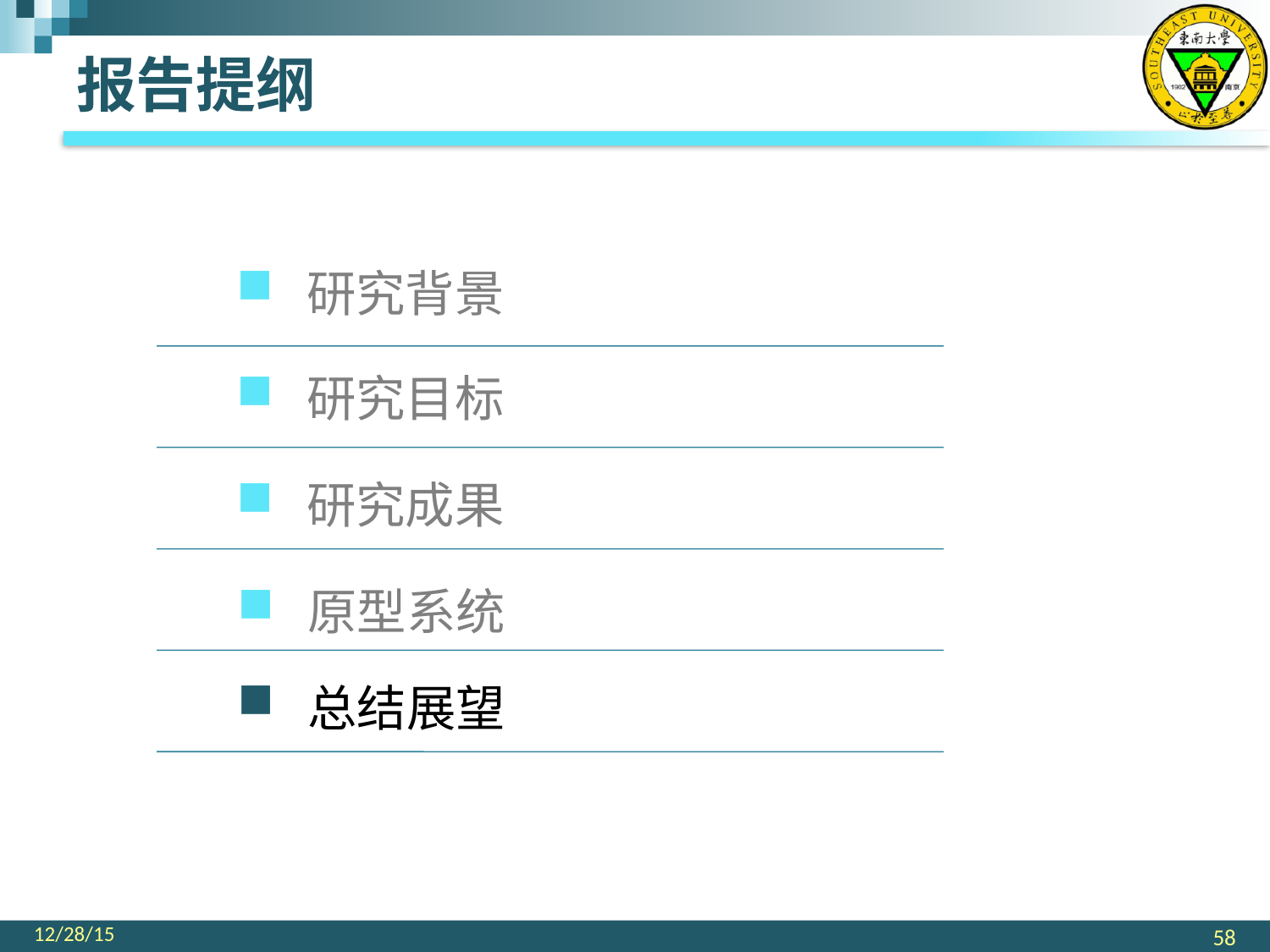

# 报告提纲
 研究背景

 研究目标

 研究成果

 原型系统

 总结展望

12/28/15
58